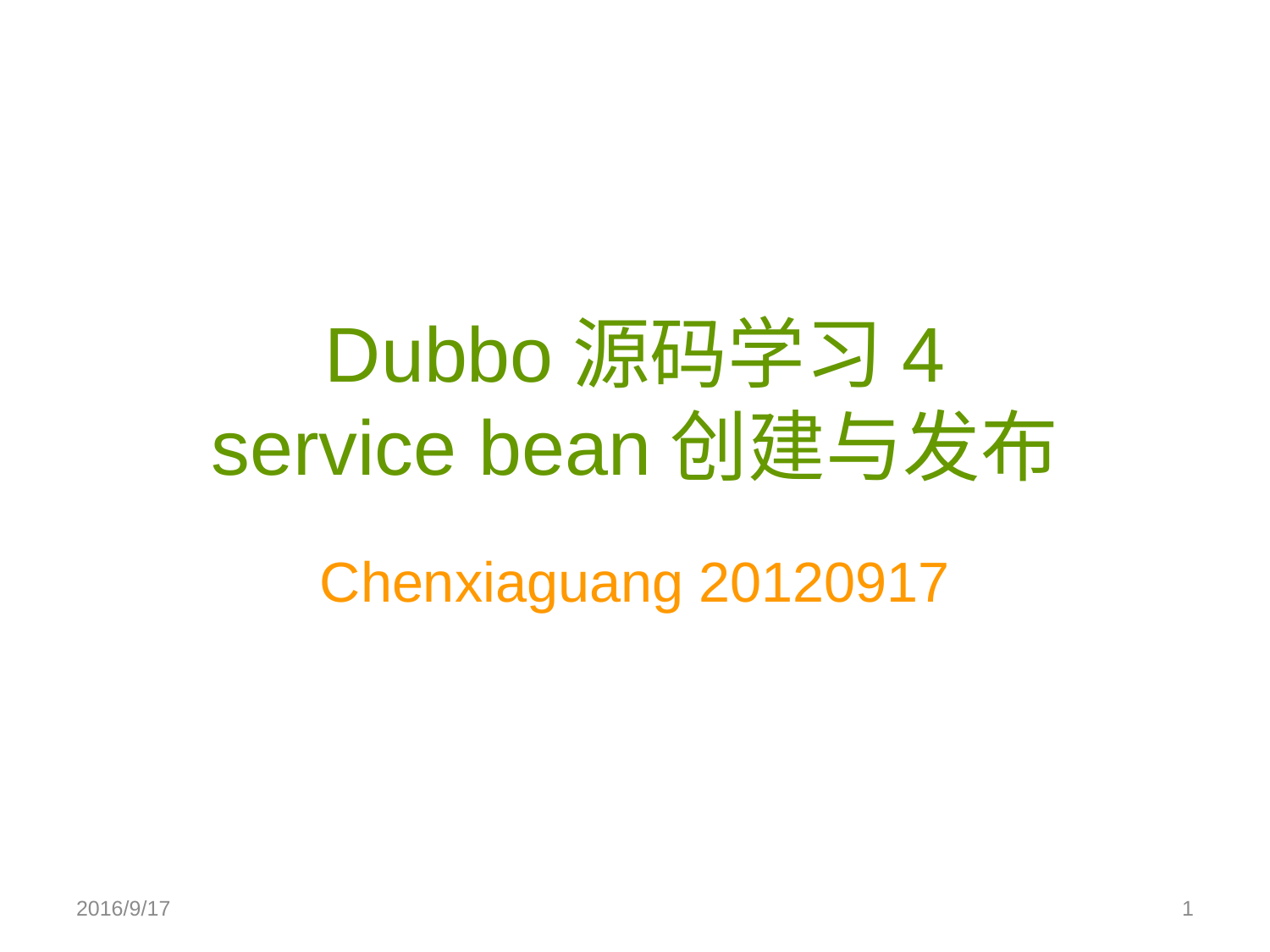

# Dubbo源码学习4 service bean创建与发布
Chenxiaguang 20120917
2016/9/17
1